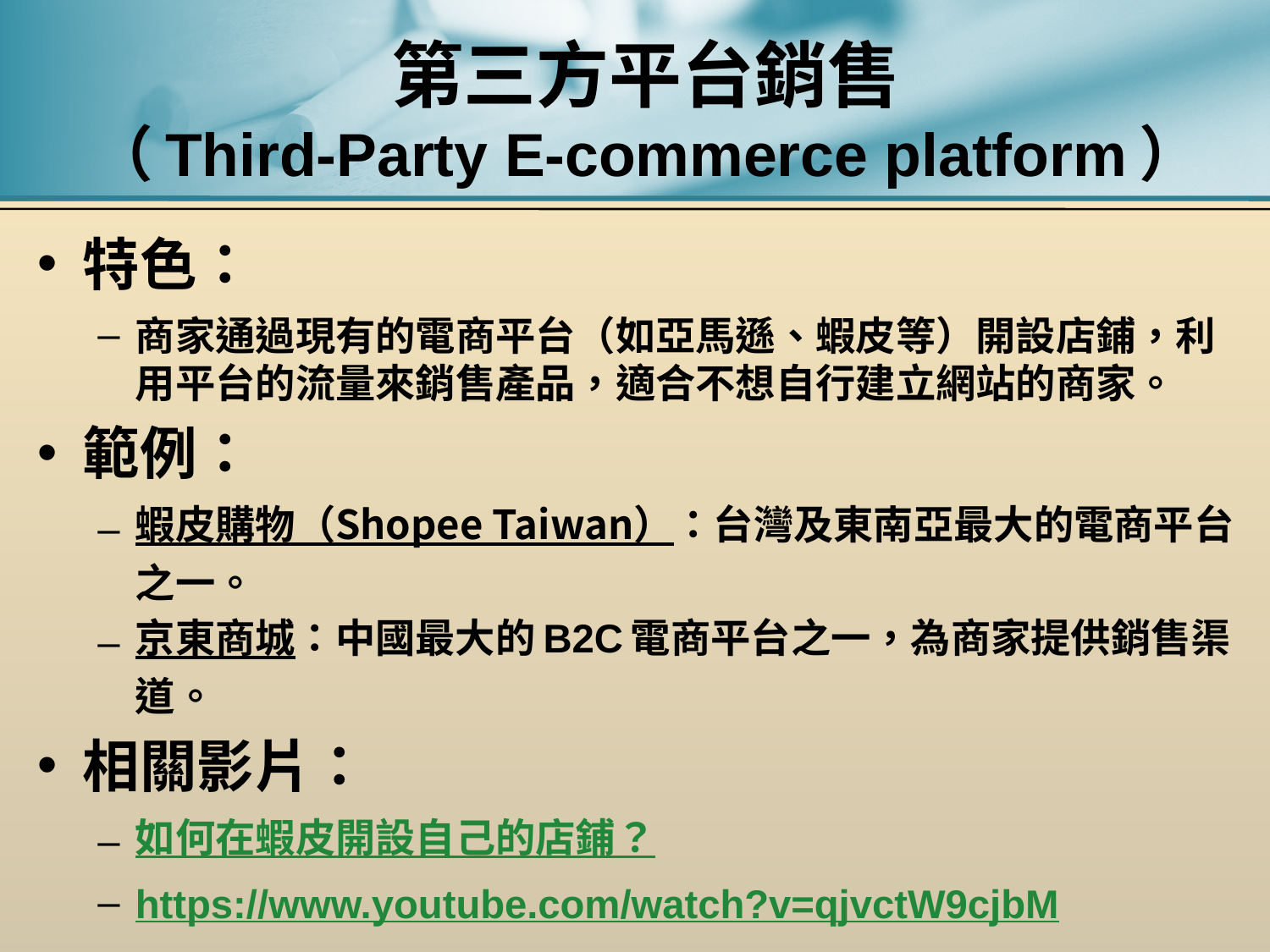

# 第三方平台銷售 （Third-Party E-commerce platform）
特色：
商家通過現有的電商平台（如亞馬遜、蝦皮等）開設店鋪，利用平台的流量來銷售產品，適合不想自行建立網站的商家。
範例：
蝦皮購物（Shopee Taiwan）：台灣及東南亞最大的電商平台之一。
京東商城：中國最大的B2C電商平台之一，為商家提供銷售渠道。
相關影片：
如何在蝦皮開設自己的店鋪？
https://www.youtube.com/watch?v=qjvctW9cjbM